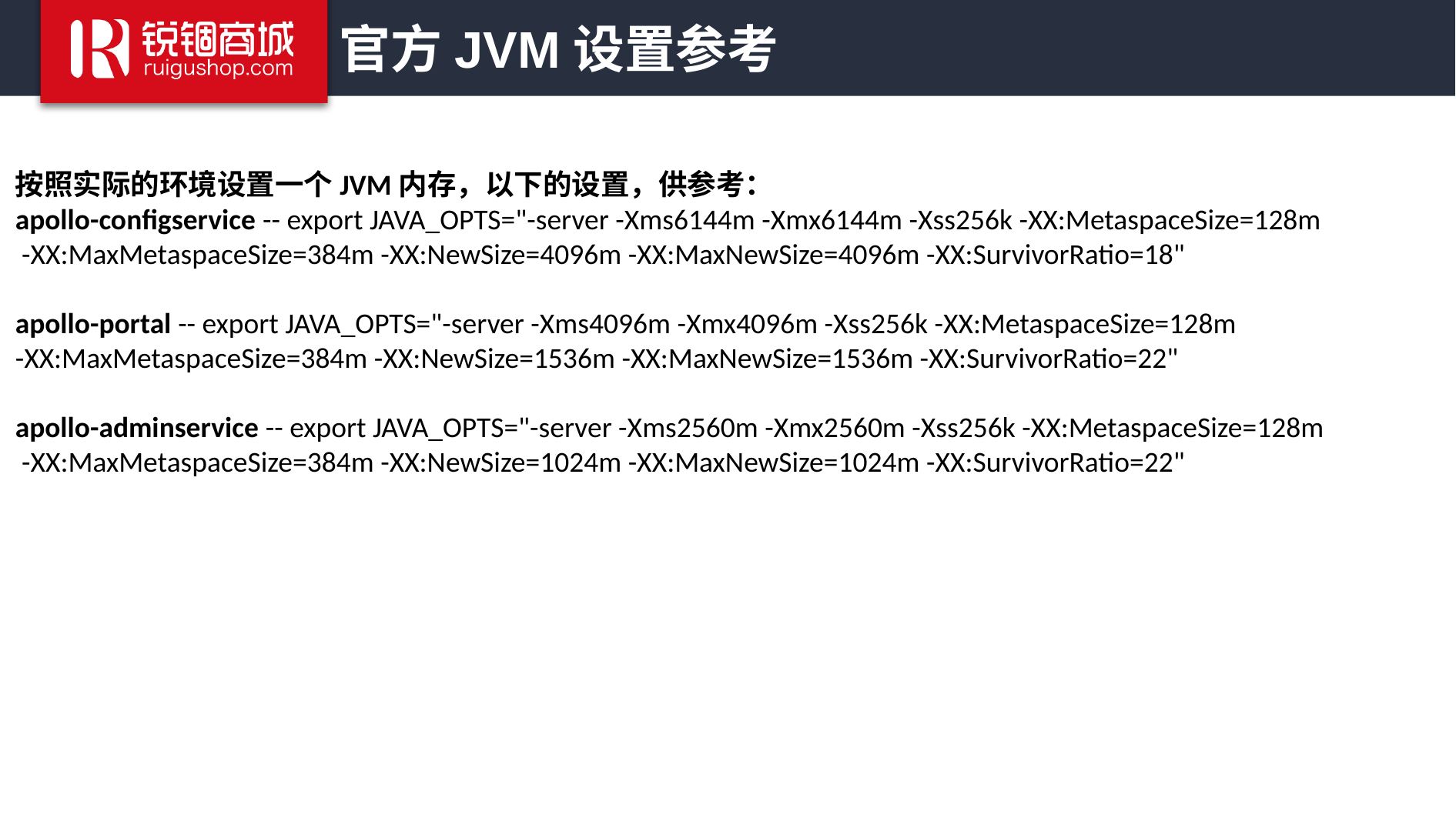

# 官方JVM设置参考
按照实际的环境设置一个JVM内存，以下的设置，供参考：
apollo-configservice -- export JAVA_OPTS="-server -Xms6144m -Xmx6144m -Xss256k -XX:MetaspaceSize=128m
 -XX:MaxMetaspaceSize=384m -XX:NewSize=4096m -XX:MaxNewSize=4096m -XX:SurvivorRatio=18"

apollo-portal -- export JAVA_OPTS="-server -Xms4096m -Xmx4096m -Xss256k -XX:MetaspaceSize=128m
-XX:MaxMetaspaceSize=384m -XX:NewSize=1536m -XX:MaxNewSize=1536m -XX:SurvivorRatio=22"

apollo-adminservice -- export JAVA_OPTS="-server -Xms2560m -Xmx2560m -Xss256k -XX:MetaspaceSize=128m
 -XX:MaxMetaspaceSize=384m -XX:NewSize=1024m -XX:MaxNewSize=1024m -XX:SurvivorRatio=22"